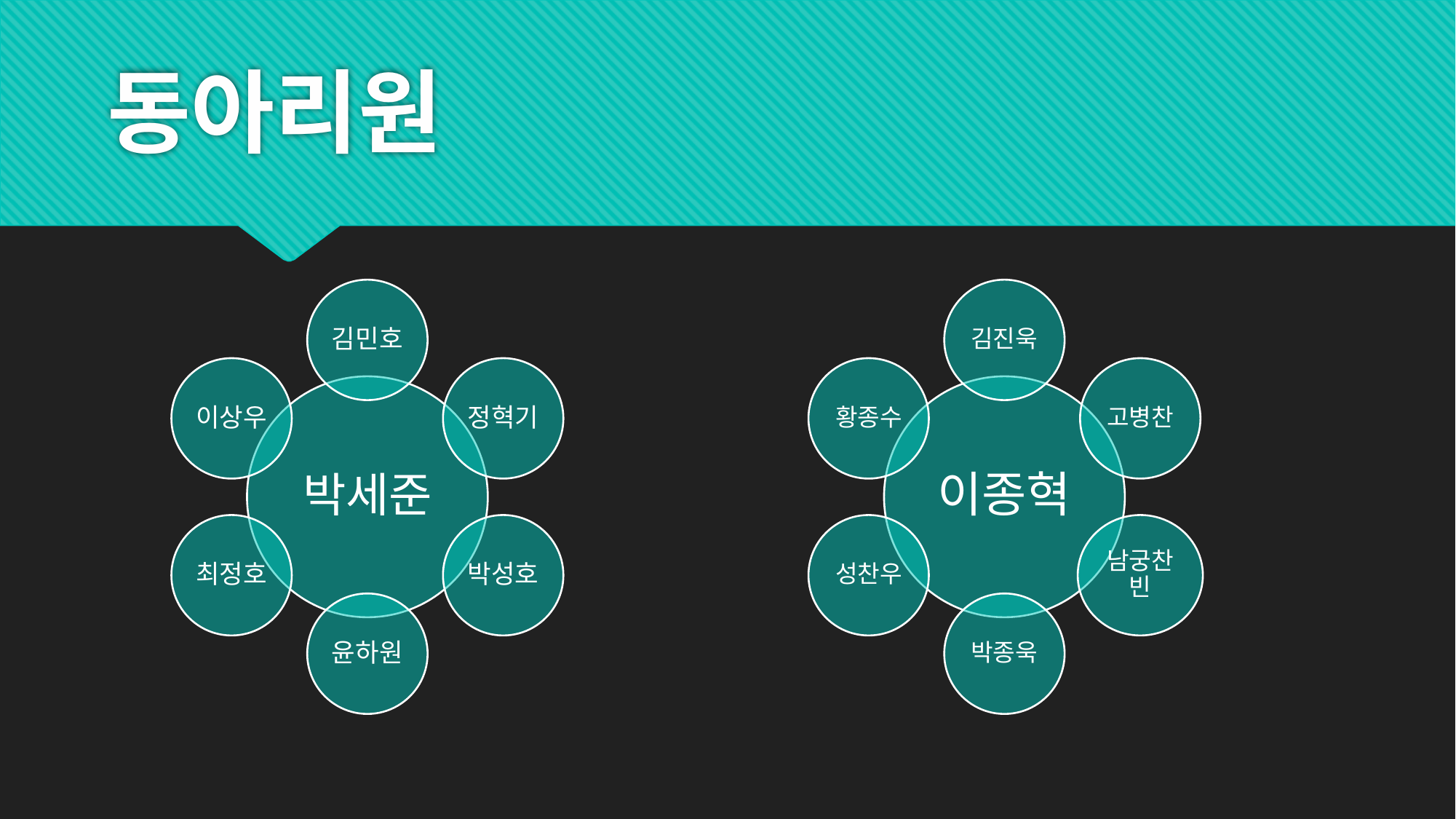

# 동아리원
박세준
김민호
정혁기
박성호
윤하원
최정호
이상우
이종혁
김진욱
고병찬
남궁찬빈
박종욱
성찬우
황종수